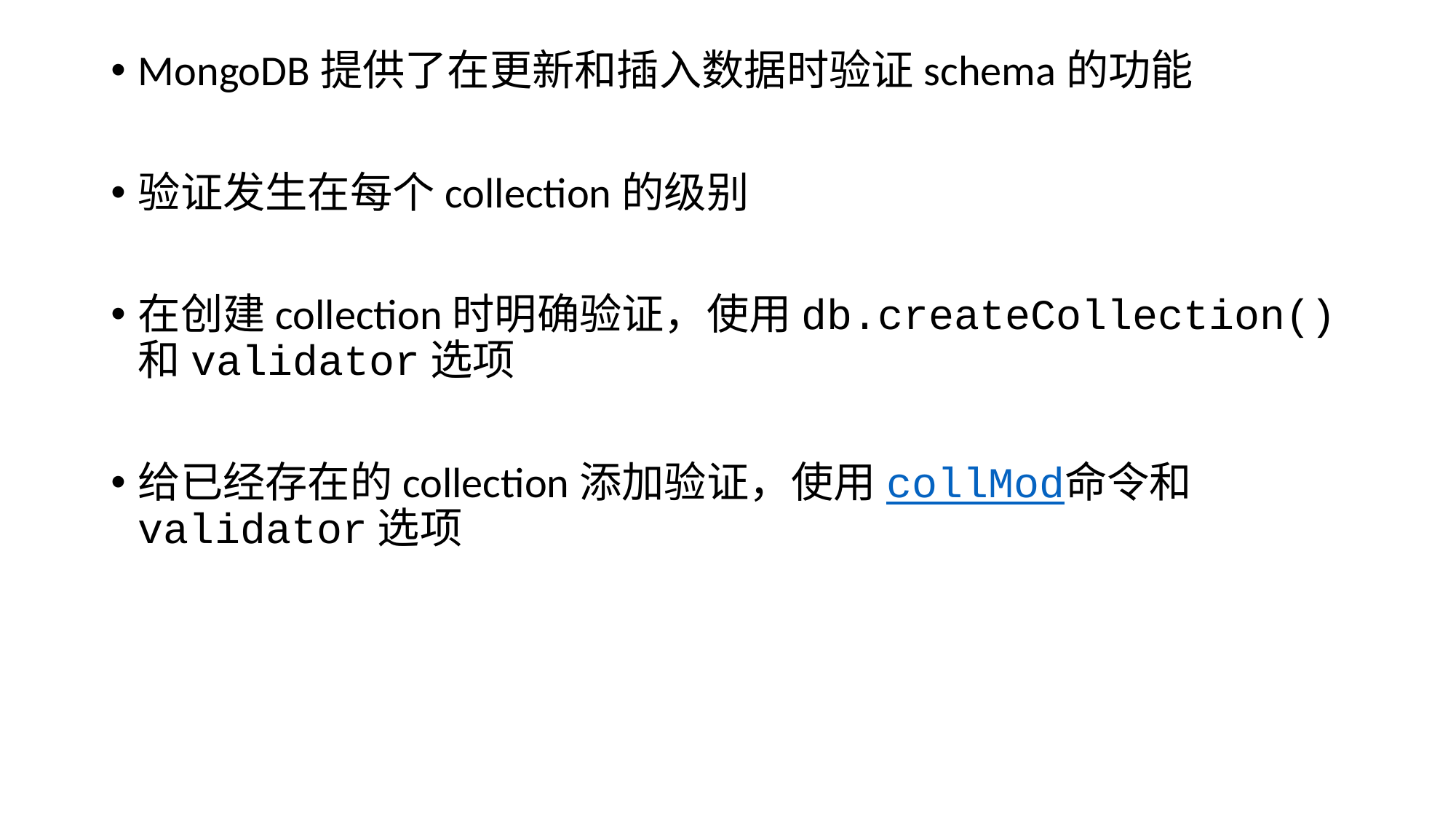

MongoDB提供了在更新和插入数据时验证schema的功能

验证发生在每个collection的级别

在创建collection时明确验证，使用db.createCollection()和validator选项

给已经存在的collection添加验证，使用collMod命令和validator选项